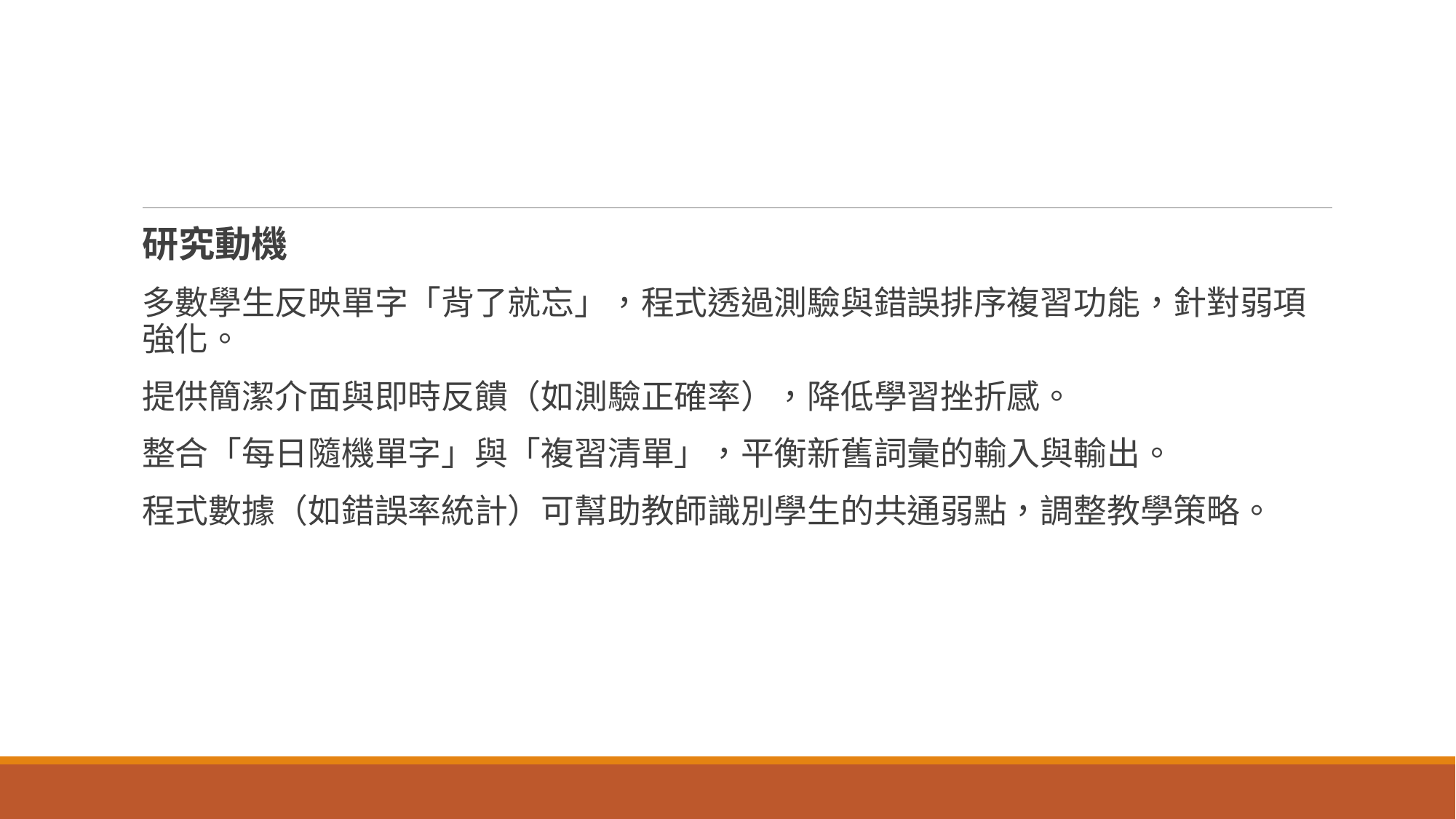

研究動機
多數學生反映單字「背了就忘」，程式透過測驗與錯誤排序複習功能，針對弱項強化。
提供簡潔介面與即時反饋（如測驗正確率），降低學習挫折感。
整合「每日隨機單字」與「複習清單」，平衡新舊詞彙的輸入與輸出。
程式數據（如錯誤率統計）可幫助教師識別學生的共通弱點，調整教學策略。